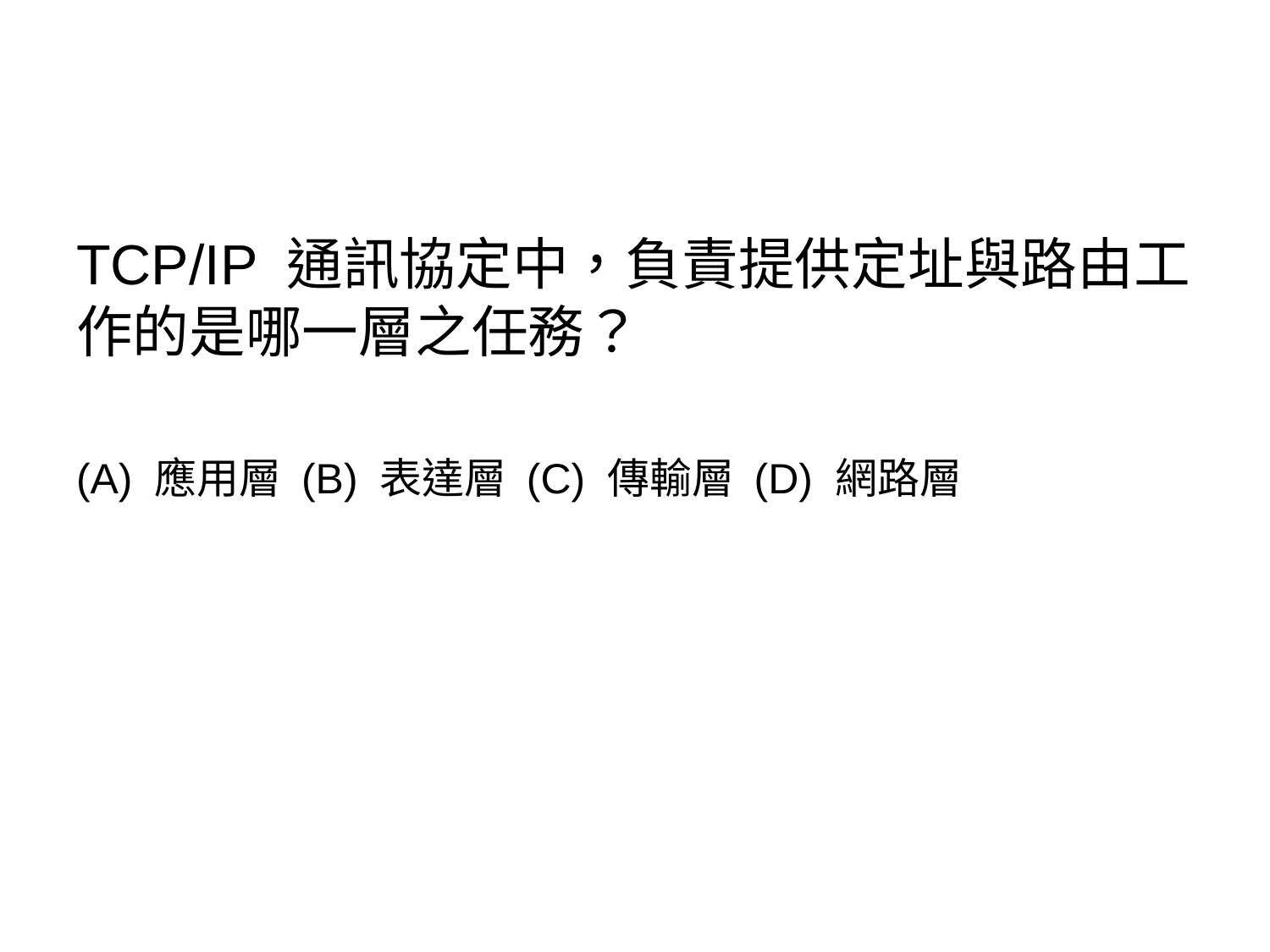

TCP/IP 通訊協定中，負責提供定址與路由工作的是哪一層之任務？

(A) 應用層 (B) 表達層 (C) 傳輸層 (D) 網路層